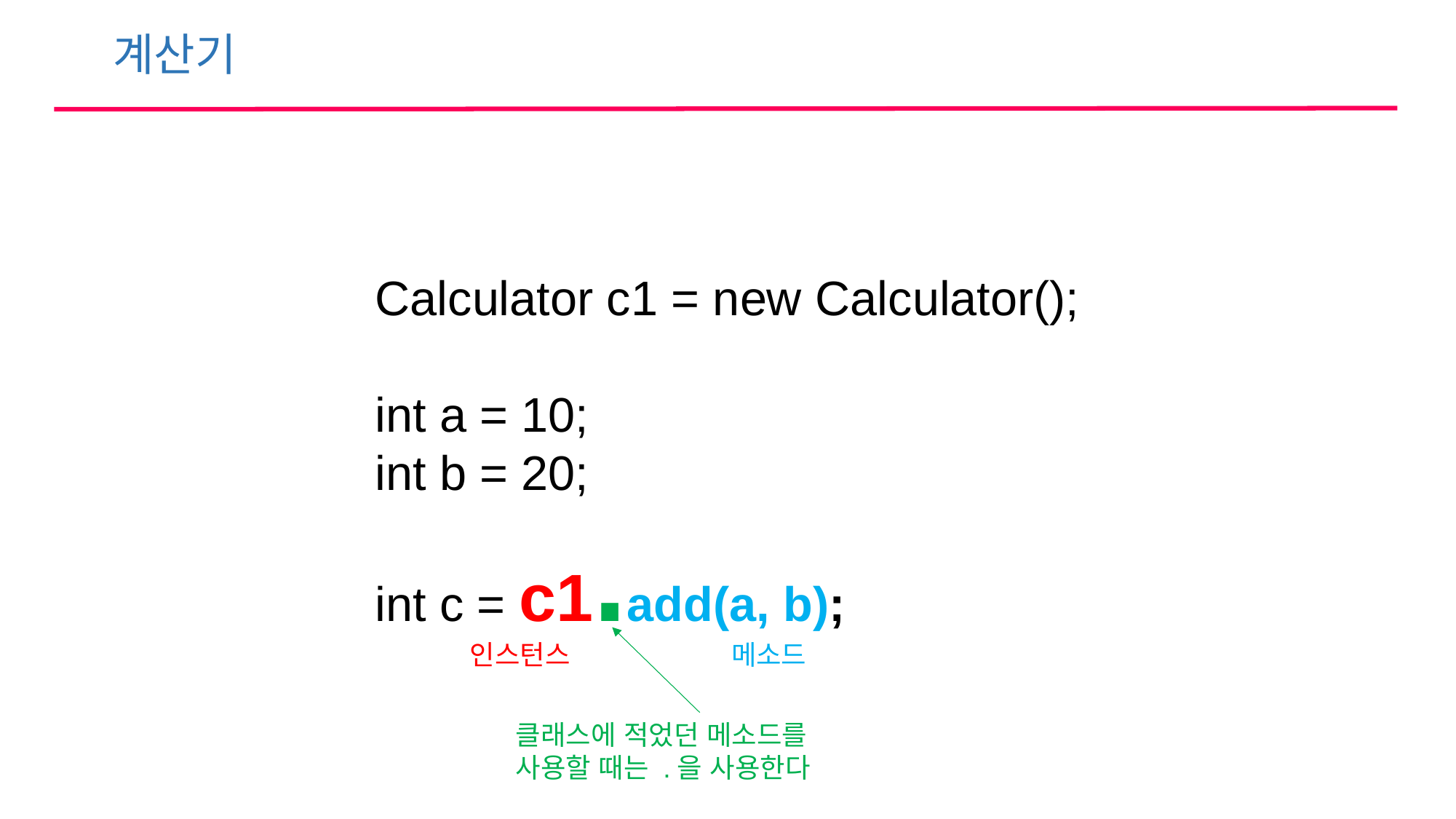

계산기
Calculator c1 = new Calculator();

int a = 10;
int b = 20;
int c = c1.add(a, b);
인스턴스
메소드
클래스에 적었던 메소드를 사용할 때는 .을 사용한다